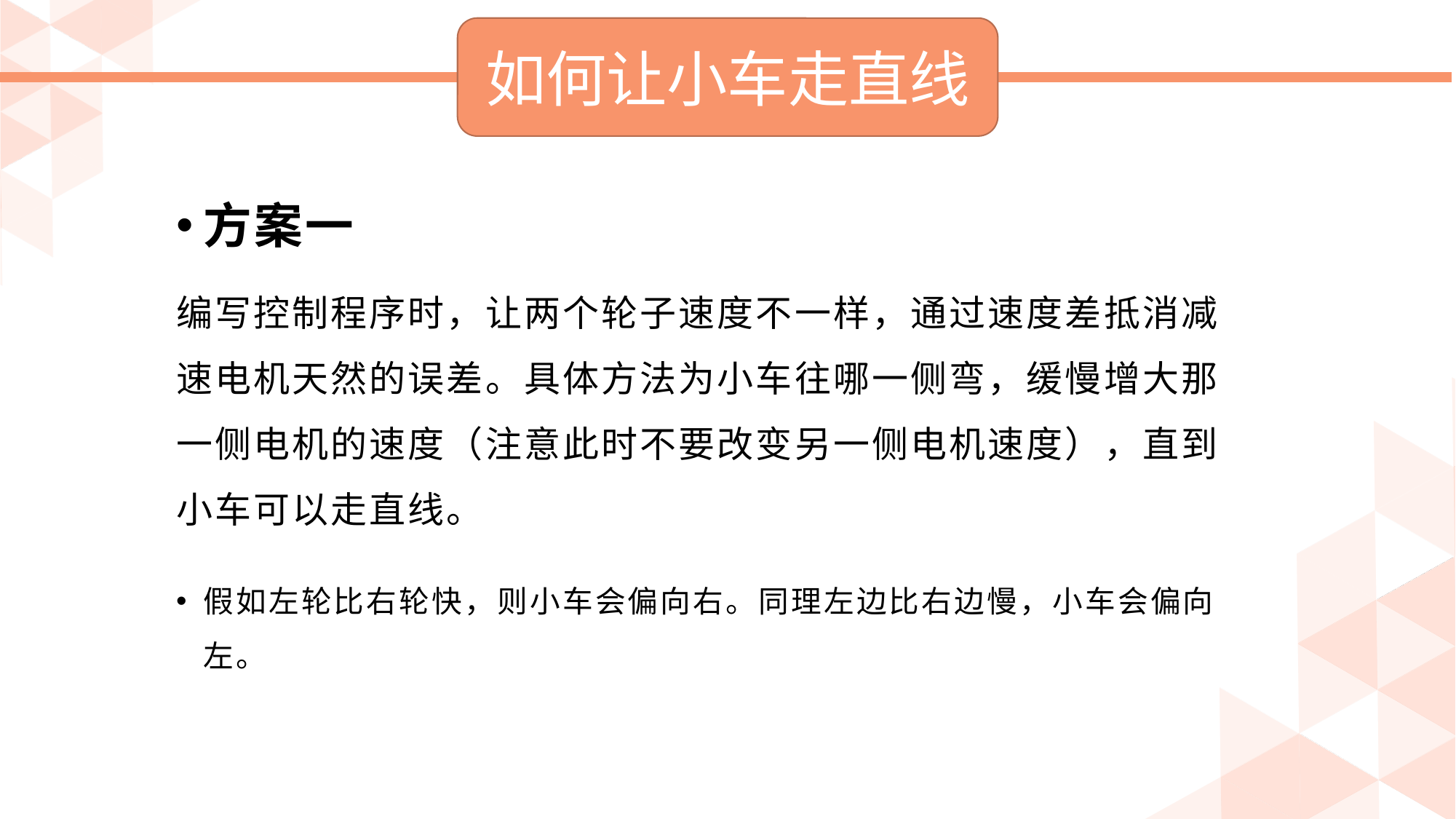

如何让小车走直线
方案一
编写控制程序时，让两个轮子速度不一样，通过速度差抵消减速电机天然的误差。具体方法为小车往哪一侧弯，缓慢增大那一侧电机的速度（注意此时不要改变另一侧电机速度），直到小车可以走直线。
假如左轮比右轮快，则小车会偏向右。同理左边比右边慢，小车会偏向左。